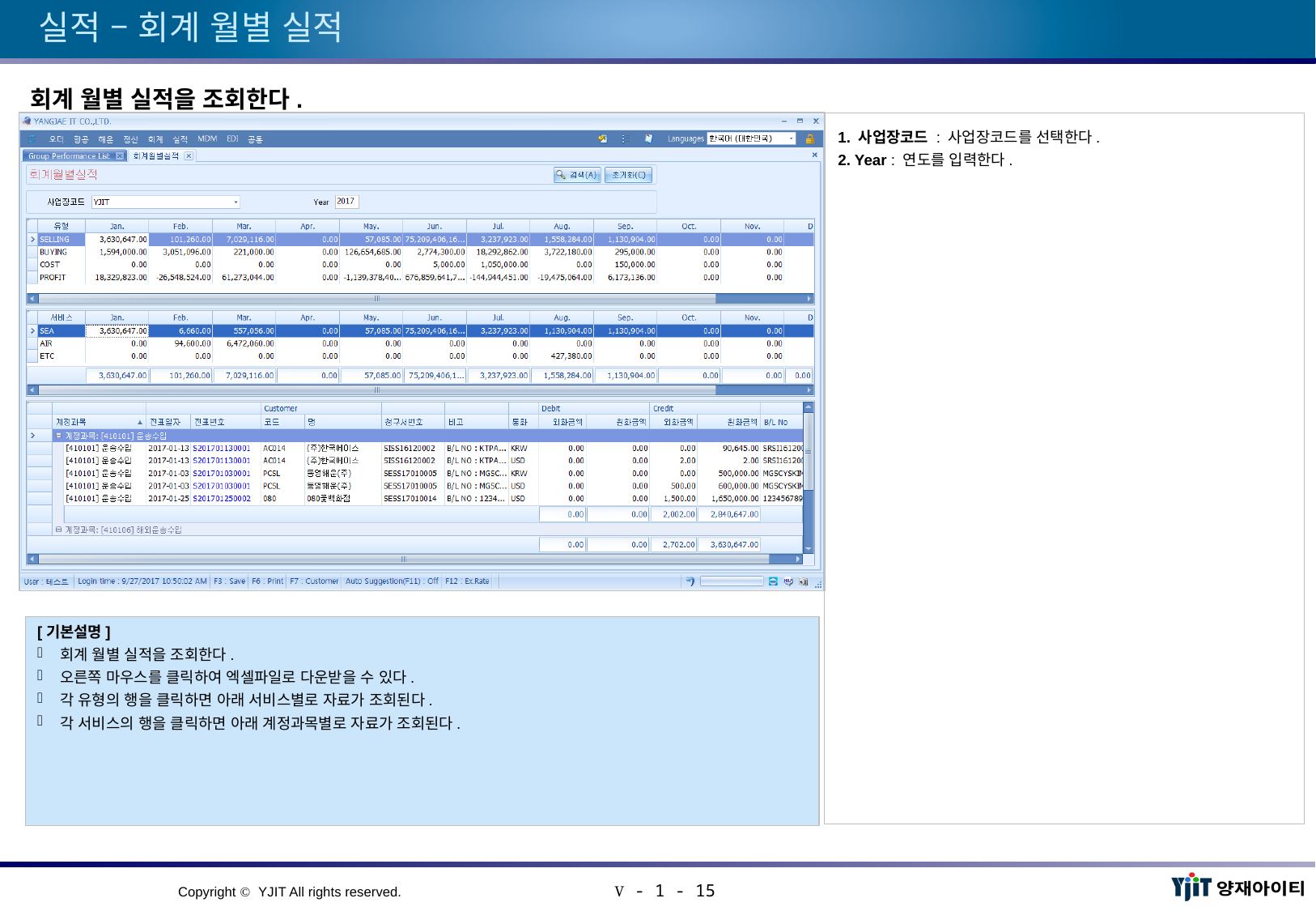

# 실적 – 회계 월별 실적
회계 월별 실적을 조회한다.

1. 사업장코드 : 사업장코드를 선택한다.
2. Year : 연도를 입력한다.

[기본설명]
회계 월별 실적을 조회한다.
오른쪽 마우스를 클릭하여 엑셀파일로 다운받을 수 있다.
각 유형의 행을 클릭하면 아래 서비스별로 자료가 조회된다.
각 서비스의 행을 클릭하면 아래 계정과목별로 자료가 조회된다.